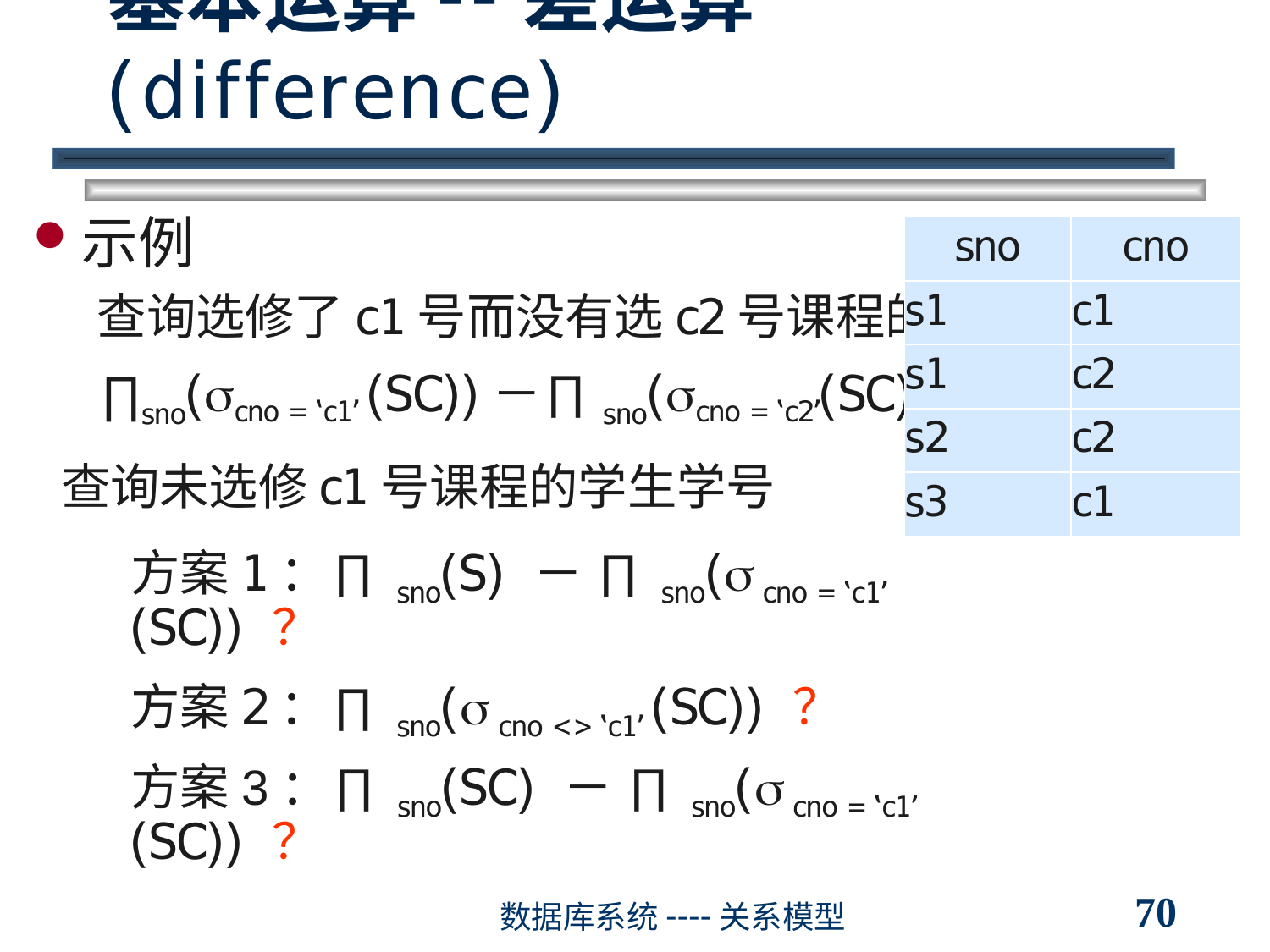

# 基本运算--差运算(difference)
示例
查询选修了c1号而没有选c2号课程的学生学号
| sno | cno |
| --- | --- |
| s1 | c1 |
| s1 | c2 |
| s2 | c2 |
| s3 | c1 |
∏sno(σcno = ‘c1’ (SC))－∏sno(σcno = ‘c2’(SC))
查询未选修c1号课程的学生学号
方案1：∏ sno(S) － ∏ sno(σ cno = ‘c1’ (SC)) ？
方案2：∏ sno(σ cno <> ‘c1’ (SC)) ？
方案3：∏ sno(SC) － ∏ sno(σ cno = ‘c1’ (SC)) ？
70
数据库系统----关系模型